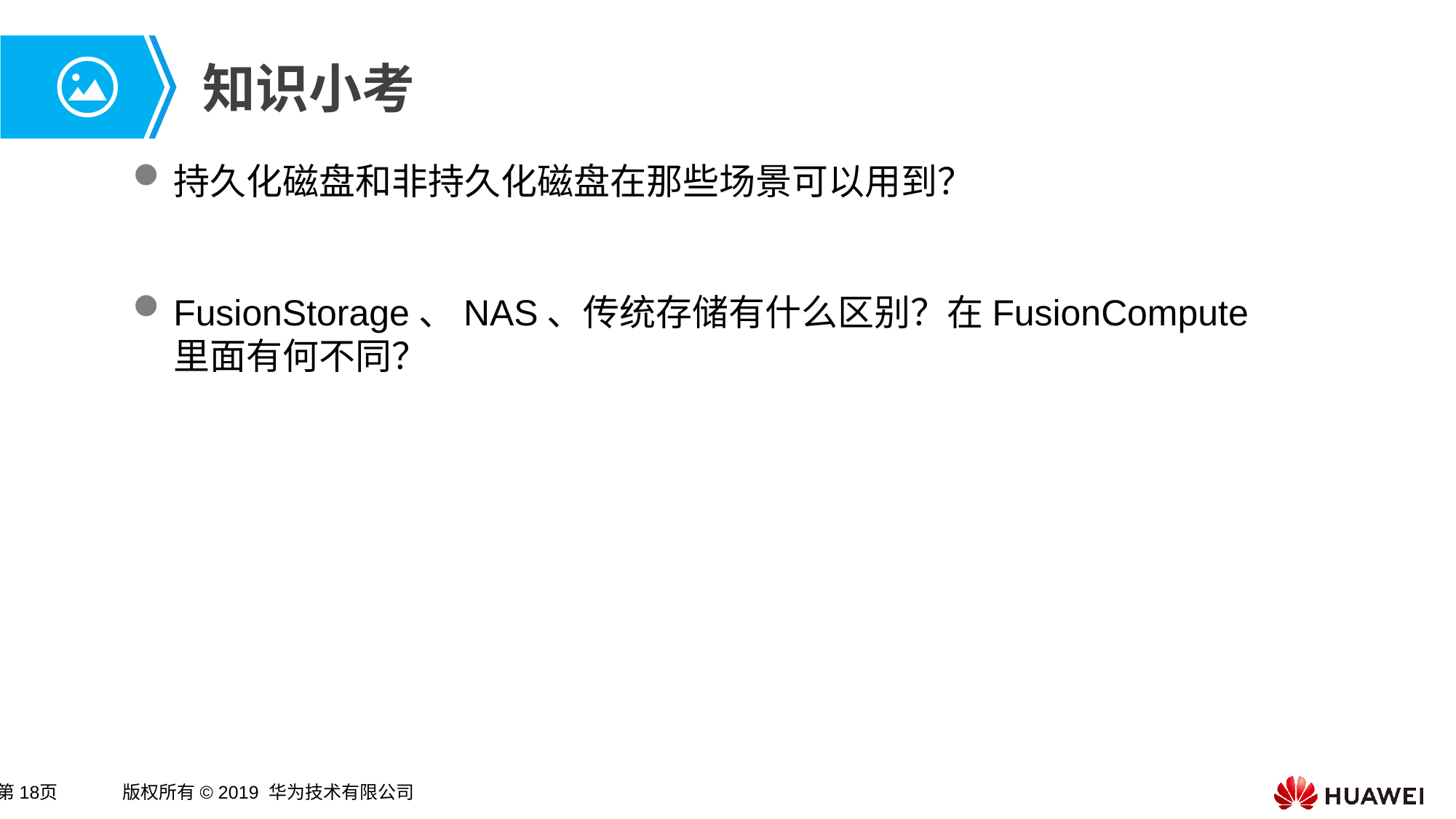

# 知识小考
持久化磁盘和非持久化磁盘在那些场景可以用到？

FusionStorage、NAS、传统存储有什么区别？在FusionCompute里面有何不同？